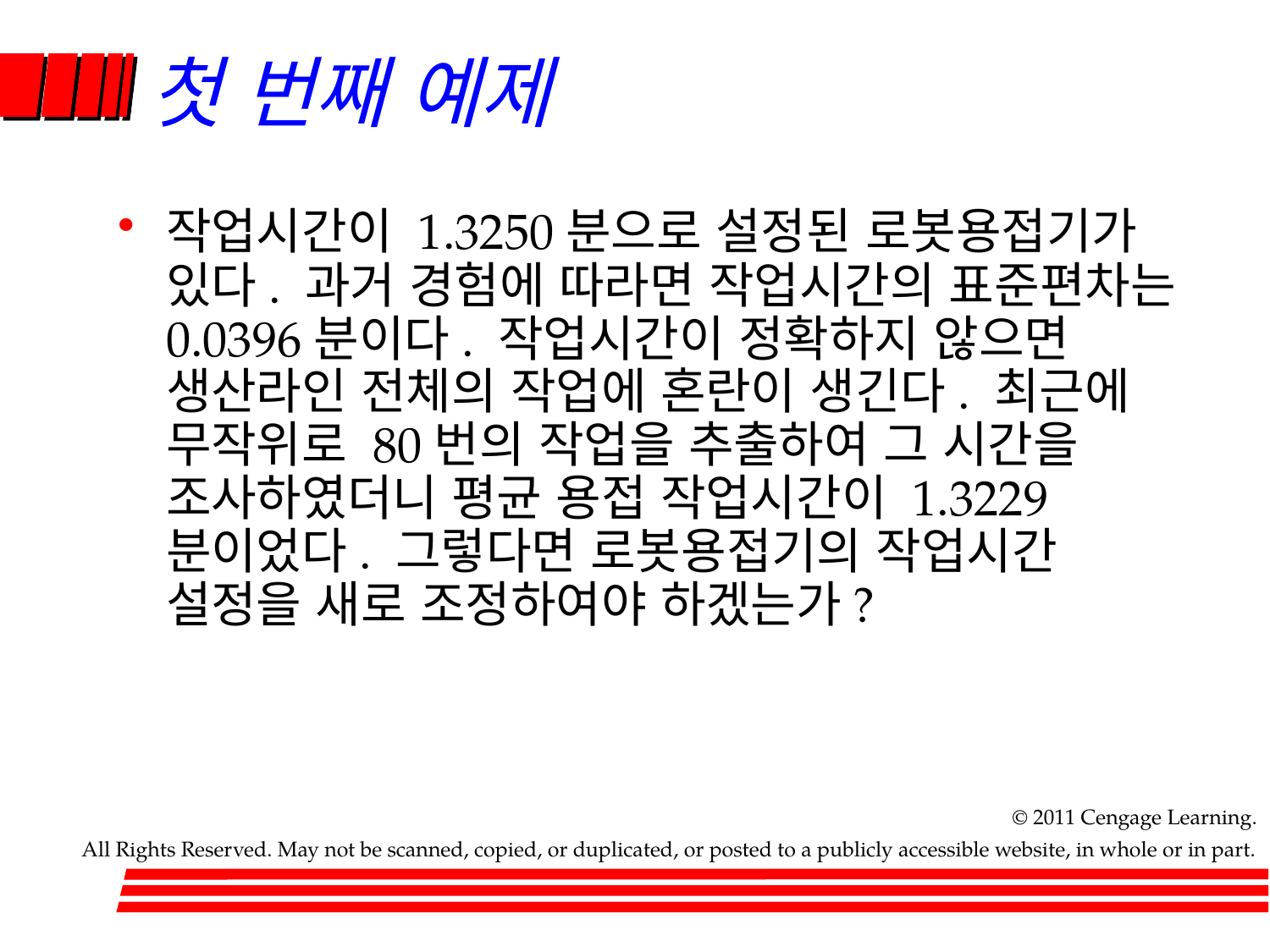

# 첫 번째 예제
작업시간이 1.3250분으로 설정된 로봇용접기가 있다. 과거 경험에 따라면 작업시간의 표준편차는 0.0396분이다. 작업시간이 정확하지 않으면 생산라인 전체의 작업에 혼란이 생긴다. 최근에 무작위로 80번의 작업을 추출하여 그 시간을 조사하였더니 평균 용접 작업시간이 1.3229분이었다. 그렇다면 로봇용접기의 작업시간 설정을 새로 조정하여야 하겠는가?
		           © 2011 Cengage Learning.
All Rights Reserved. May not be scanned, copied, or duplicated, or posted to a publicly accessible website, in whole or in part.